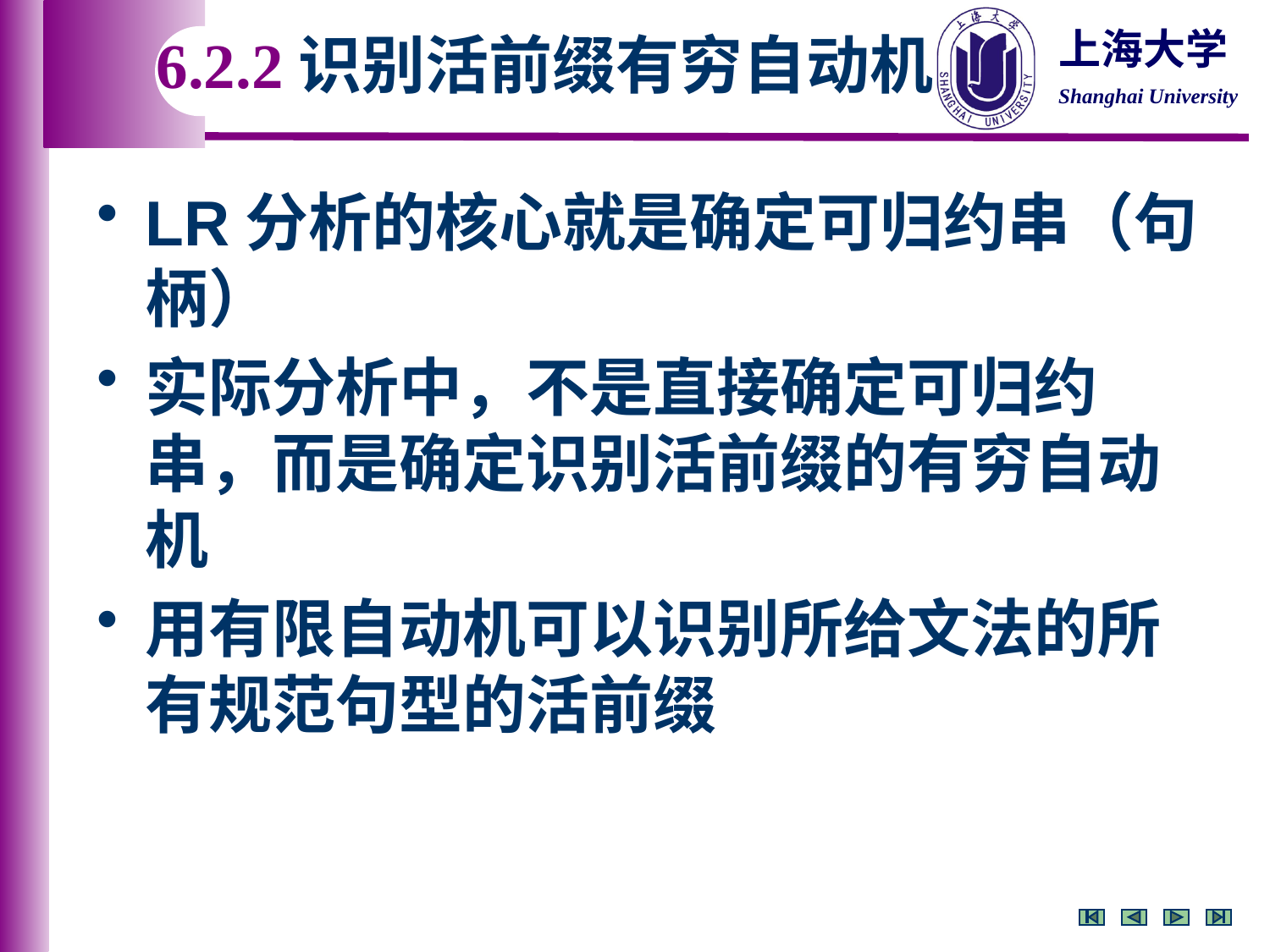

6.2.2识别活前缀有穷自动机
LR分析的核心就是确定可归约串（句柄）
实际分析中，不是直接确定可归约串，而是确定识别活前缀的有穷自动机
用有限自动机可以识别所给文法的所有规范句型的活前缀